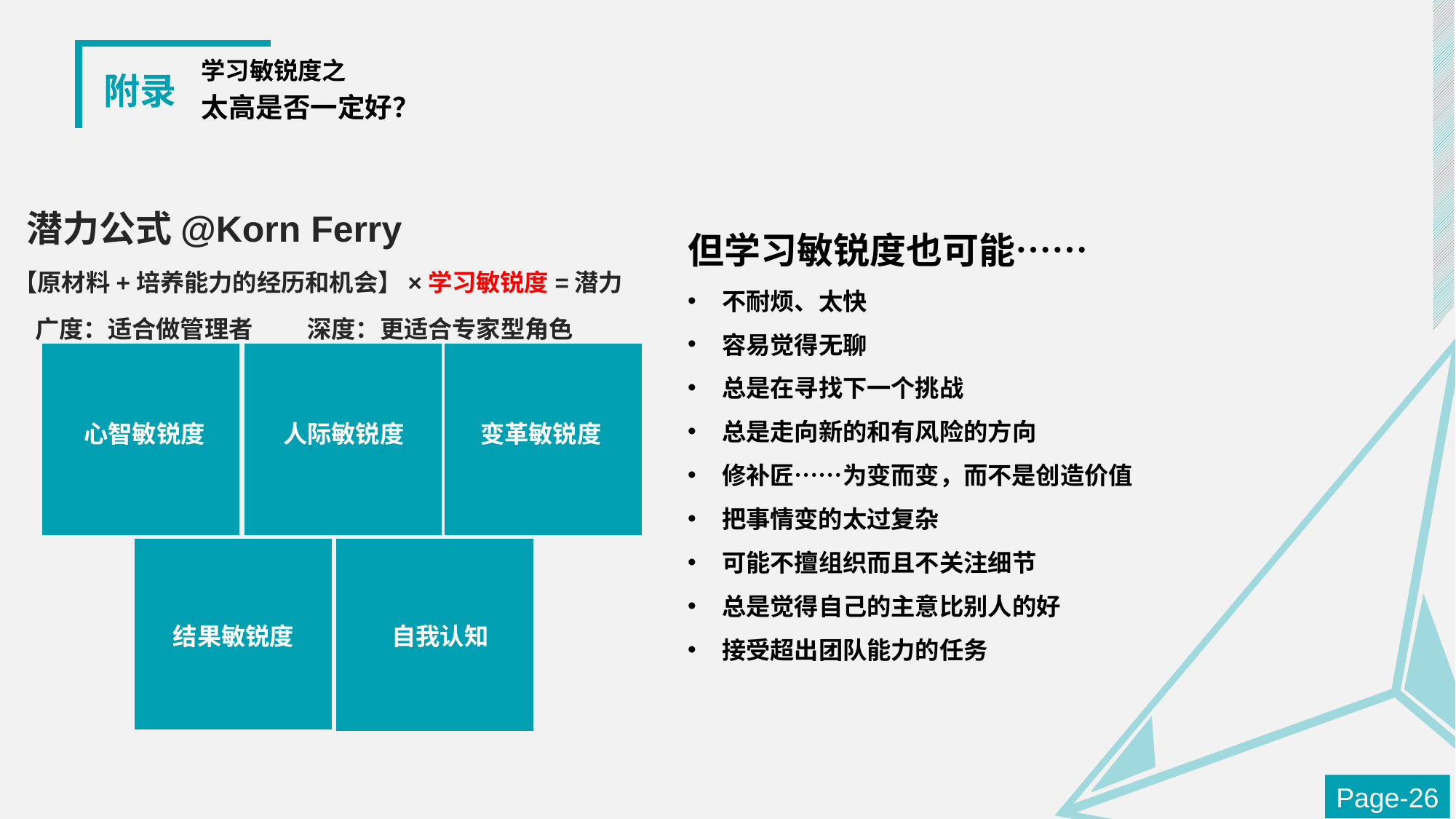

附录
学习敏锐度之
太高是否一定好？
潜力公式@Korn Ferry
但学习敏锐度也可能……
不耐烦、太快
容易觉得无聊
总是在寻找下一个挑战
总是走向新的和有风险的方向
修补匠……为变而变，而不是创造价值
把事情变的太过复杂
可能不擅组织而且不关注细节
总是觉得自己的主意比别人的好
接受超出团队能力的任务
【原材料+培养能力的经历和机会】×学习敏锐度=潜力
广度：适合做管理者          深度：更适合专家型角色

心智敏锐度
人际敏锐度
变革敏锐度

结果敏锐度
自我认知
Page-26